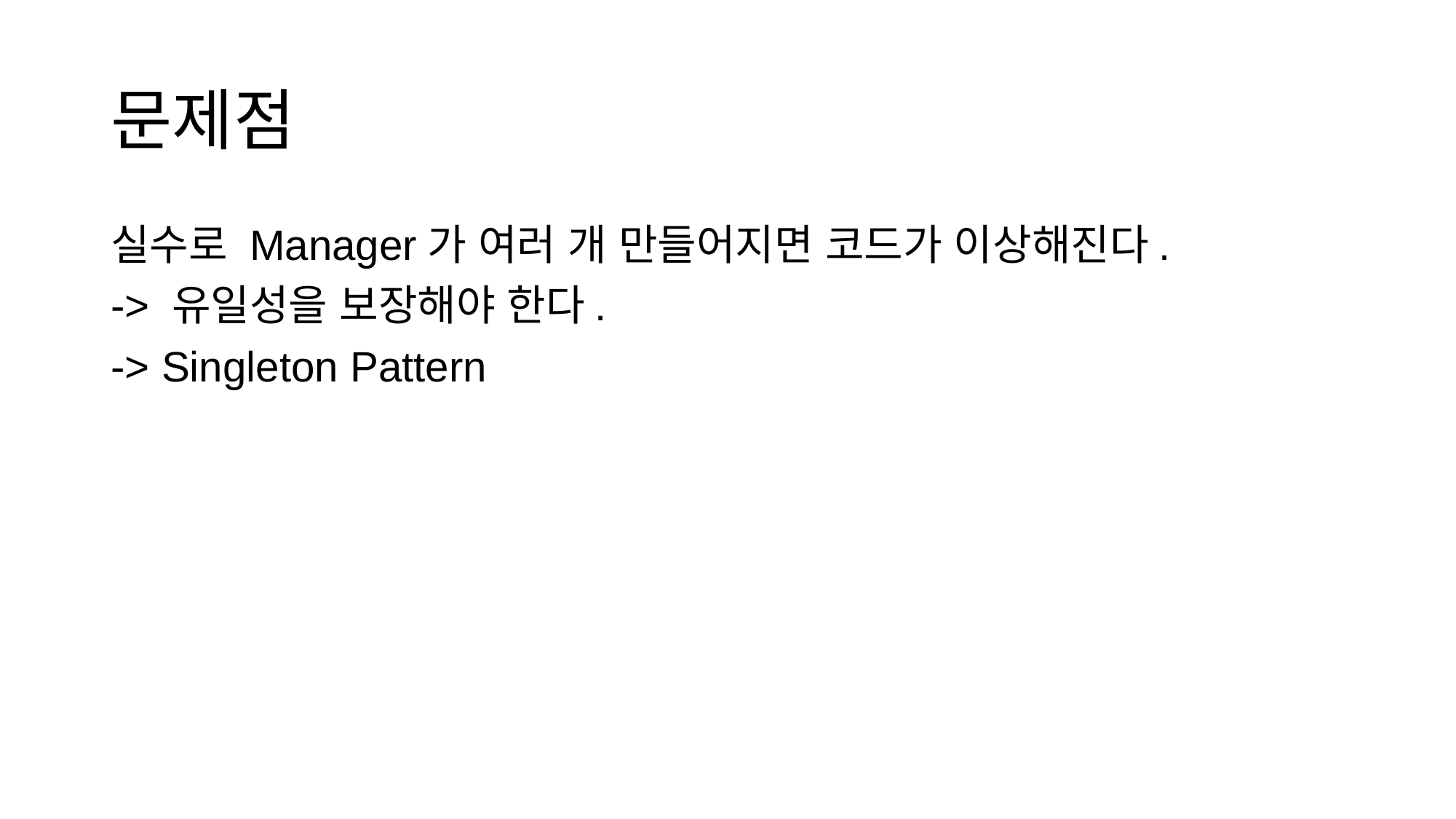

# 문제점
실수로 Manager가 여러 개 만들어지면 코드가 이상해진다.
-> 유일성을 보장해야 한다.
-> Singleton Pattern